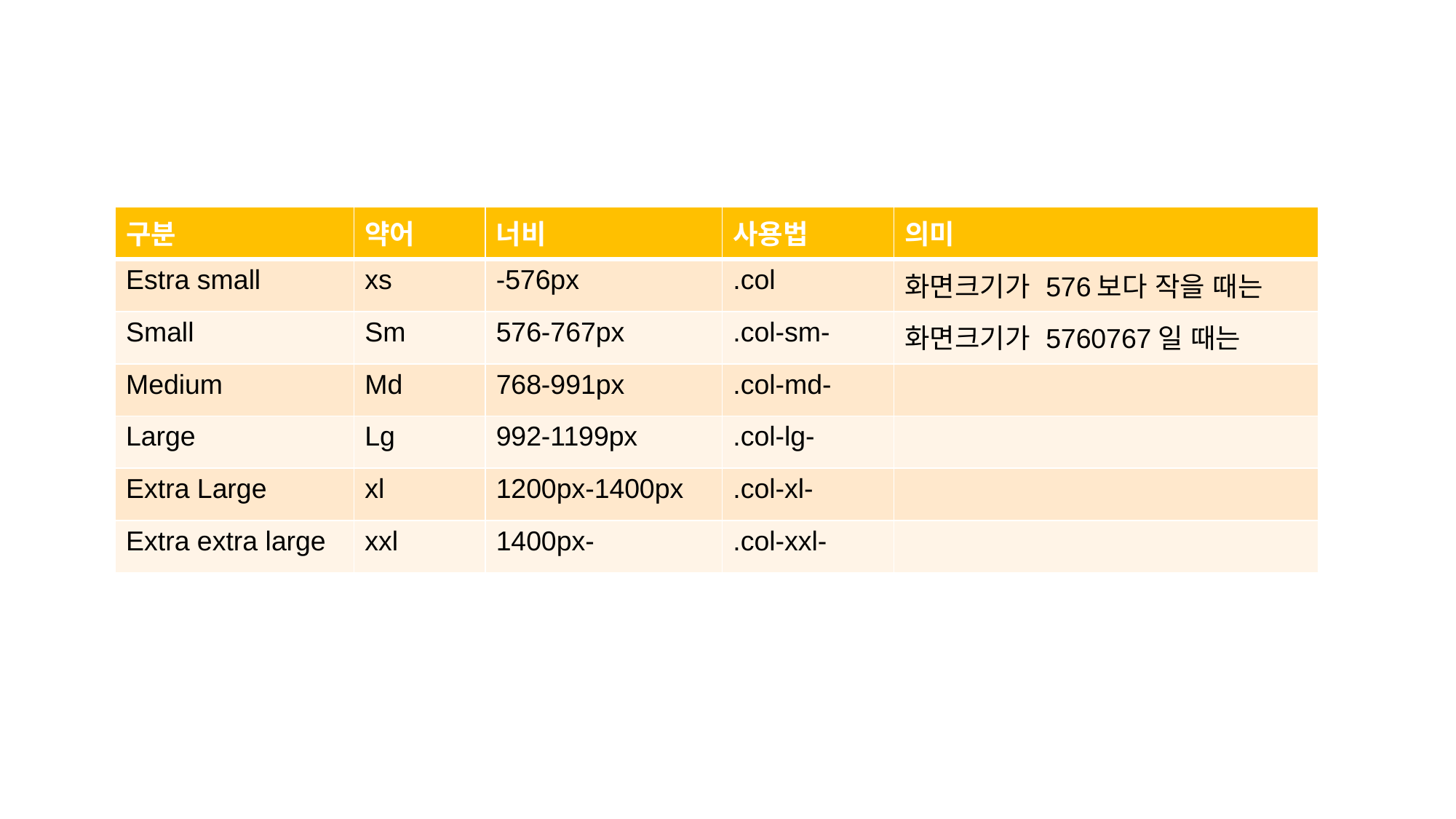

#
| 구분 | 약어 | 너비 | 사용법 | 의미 |
| --- | --- | --- | --- | --- |
| Estra small | xs | -576px | .col | 화면크기가 576보다 작을 때는 |
| Small | Sm | 576-767px | .col-sm- | 화면크기가 5760767일 때는 |
| Medium | Md | 768-991px | .col-md- |  |
| Large | Lg | 992-1199px | .col-lg- |  |
| Extra Large | xl | 1200px-1400px | .col-xl- |  |
| Extra extra large | xxl | 1400px- | .col-xxl- |  |